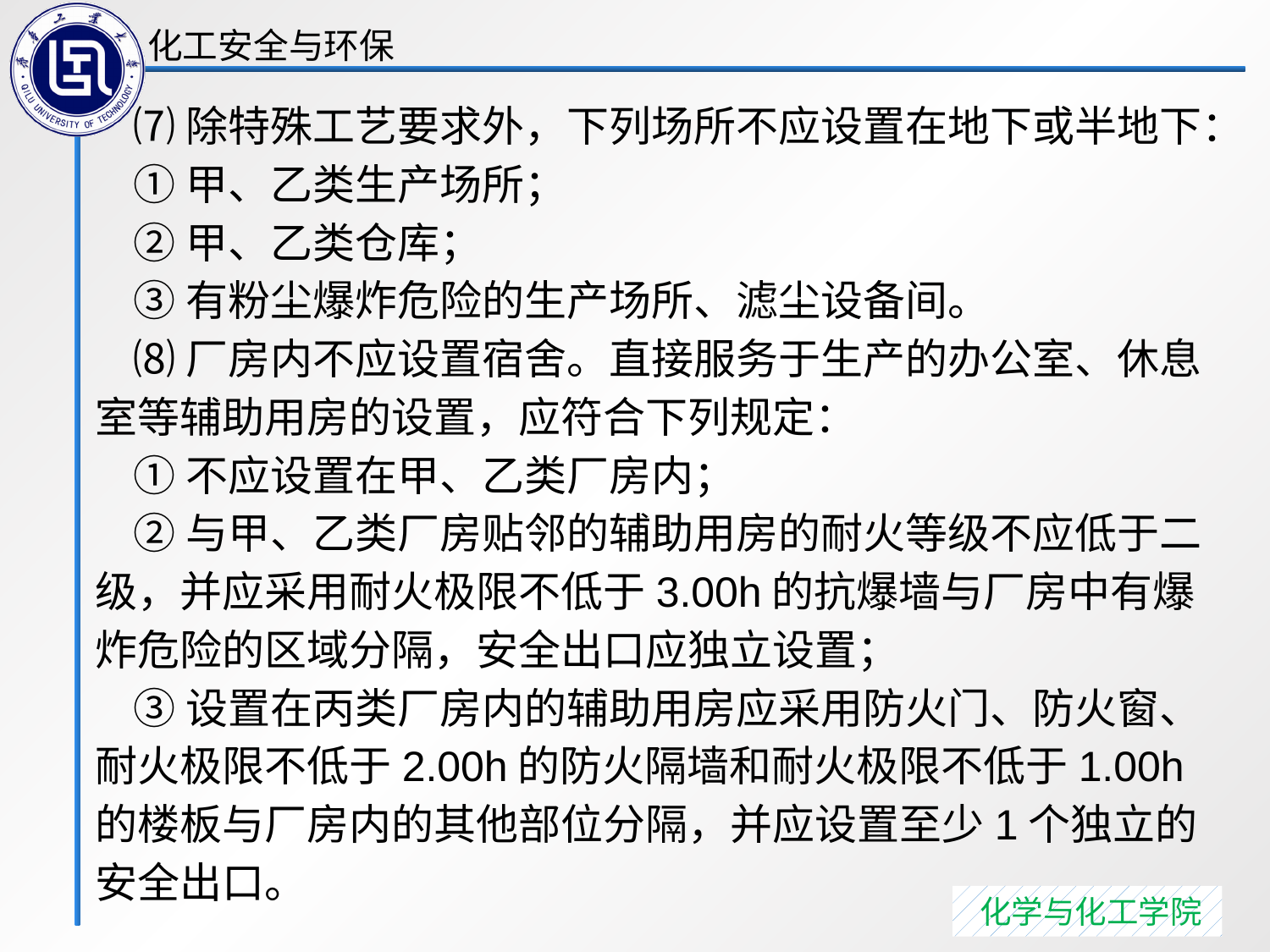

⑺除特殊工艺要求外，下列场所不应设置在地下或半地下：
    ①甲、乙类生产场所；
    ②甲、乙类仓库；
    ③有粉尘爆炸危险的生产场所、滤尘设备间。
    ⑻厂房内不应设置宿舍。直接服务于生产的办公室、休息室等辅助用房的设置，应符合下列规定：
    ①不应设置在甲、乙类厂房内；
    ②与甲、乙类厂房贴邻的辅助用房的耐火等级不应低于二级，并应采用耐火极限不低于3.00h的抗爆墙与厂房中有爆炸危险的区域分隔，安全出口应独立设置；
    ③设置在丙类厂房内的辅助用房应采用防火门、防火窗、耐火极限不低于2.00h的防火隔墙和耐火极限不低于1.00h的楼板与厂房内的其他部位分隔，并应设置至少1个独立的安全出口。